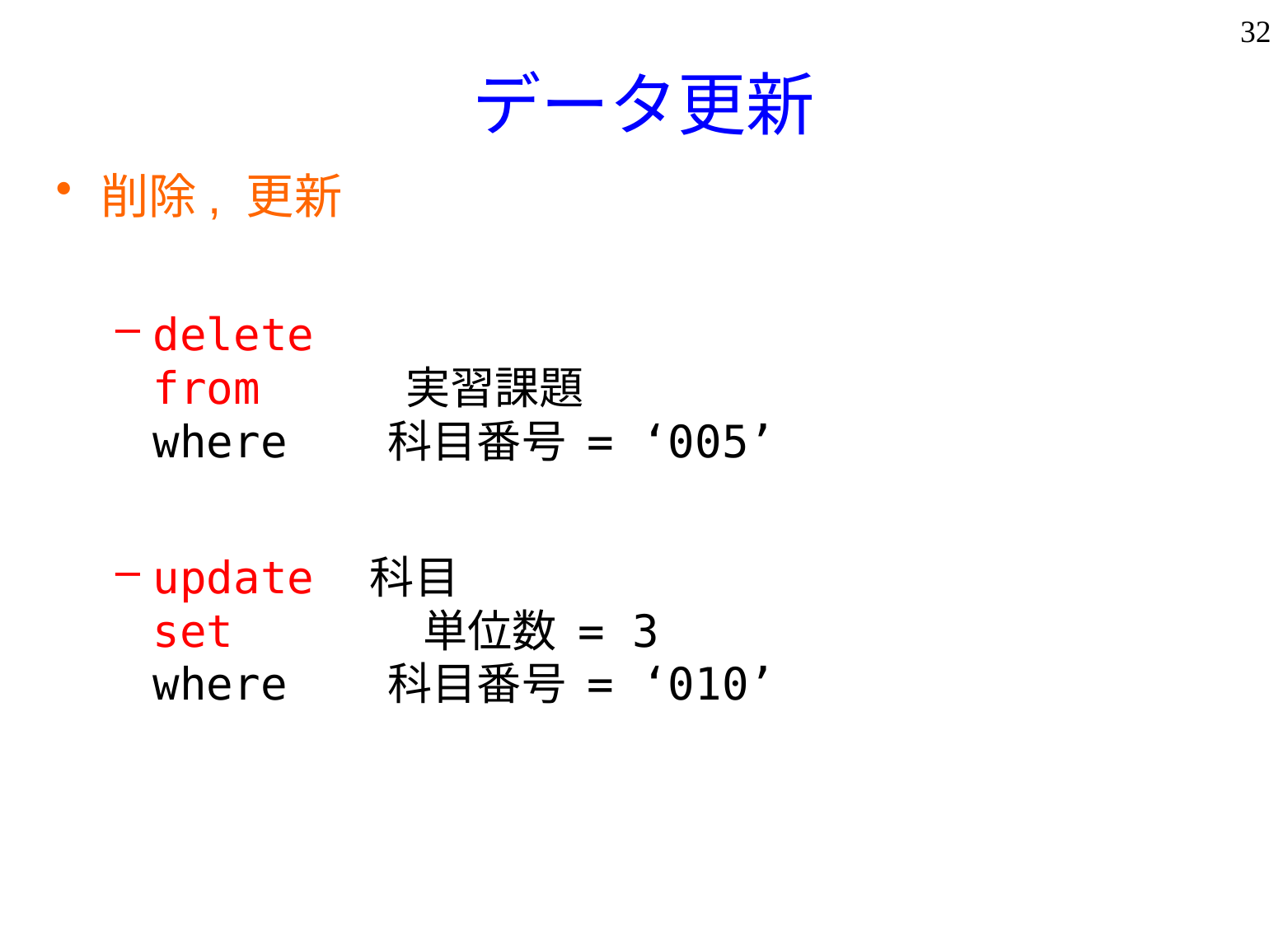

32
# データ更新
削除, 更新

delete
from　　　実習課題
where　　科目番号 = ‘005’

update　科目
set　　　　単位数 = 3
where　　科目番号 = ‘010’